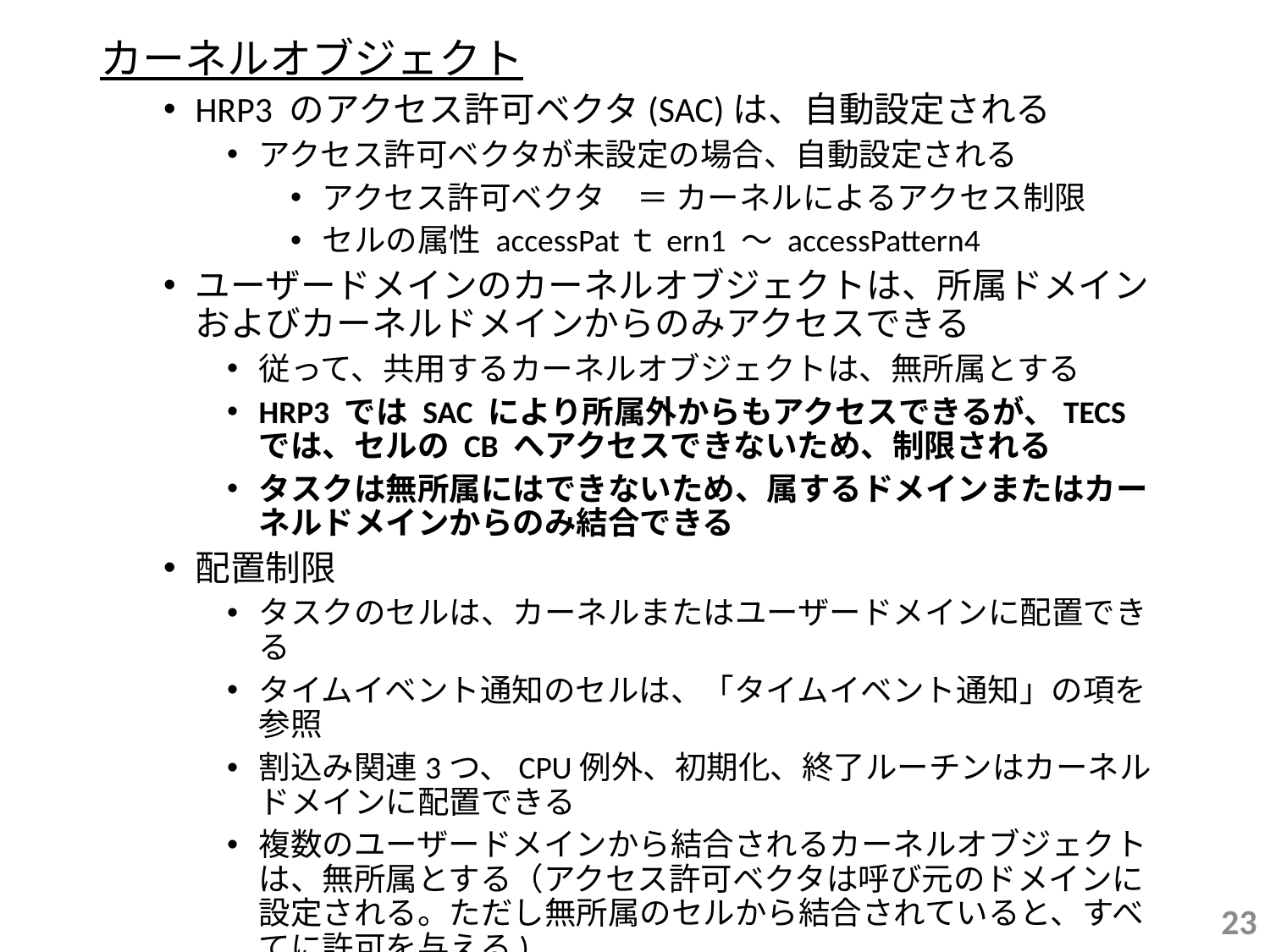

カーネルオブジェクト
HRP3 のアクセス許可ベクタ(SAC)は、自動設定される
アクセス許可ベクタが未設定の場合、自動設定される
アクセス許可ベクタ　＝ カーネルによるアクセス制限
セルの属性 accessPatｔern1 ～ accessPattern4
ユーザードメインのカーネルオブジェクトは、所属ドメインおよびカーネルドメインからのみアクセスできる
従って、共用するカーネルオブジェクトは、無所属とする
HRP3 では SAC により所属外からもアクセスできるが、TECS では、セルの CB へアクセスできないため、制限される
タスクは無所属にはできないため、属するドメインまたはカーネルドメインからのみ結合できる
配置制限
タスクのセルは、カーネルまたはユーザードメインに配置できる
タイムイベント通知のセルは、「タイムイベント通知」の項を参照
割込み関連3つ、CPU例外、初期化、終了ルーチンはカーネルドメインに配置できる
複数のユーザードメインから結合されるカーネルオブジェクトは、無所属とする（アクセス許可ベクタは呼び元のドメインに設定される。ただし無所属のセルから結合されていると、すべてに許可を与える)
23